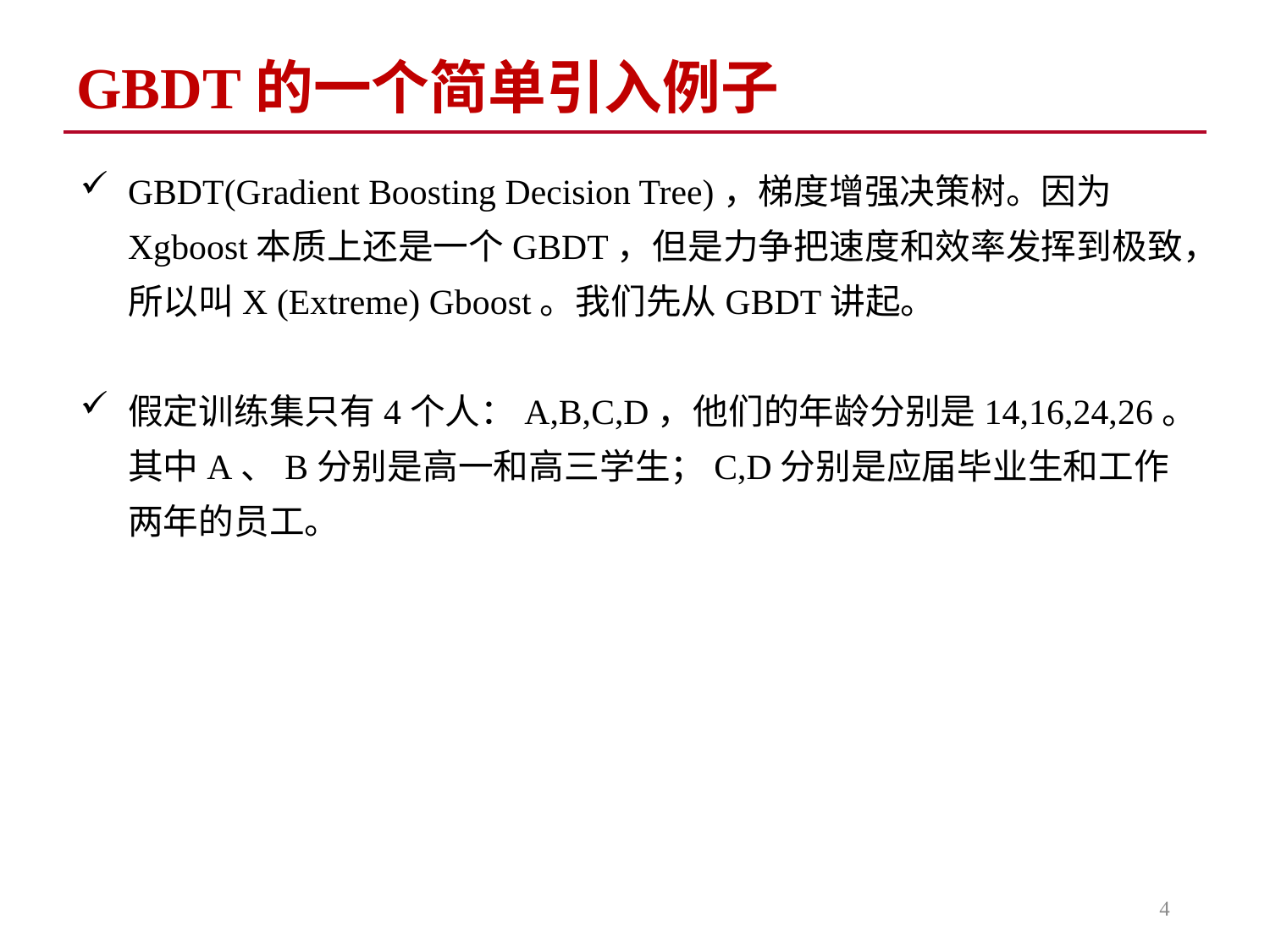

# GBDT的一个简单引入例子
GBDT(Gradient Boosting Decision Tree)，梯度增强决策树。因为Xgboost本质上还是一个GBDT，但是力争把速度和效率发挥到极致，所以叫X (Extreme) Gboost。我们先从GBDT讲起。

假定训练集只有4个人：A,B,C,D，他们的年龄分别是14,16,24,26。其中A、B分别是高一和高三学生；C,D分别是应届毕业生和工作两年的员工。
4